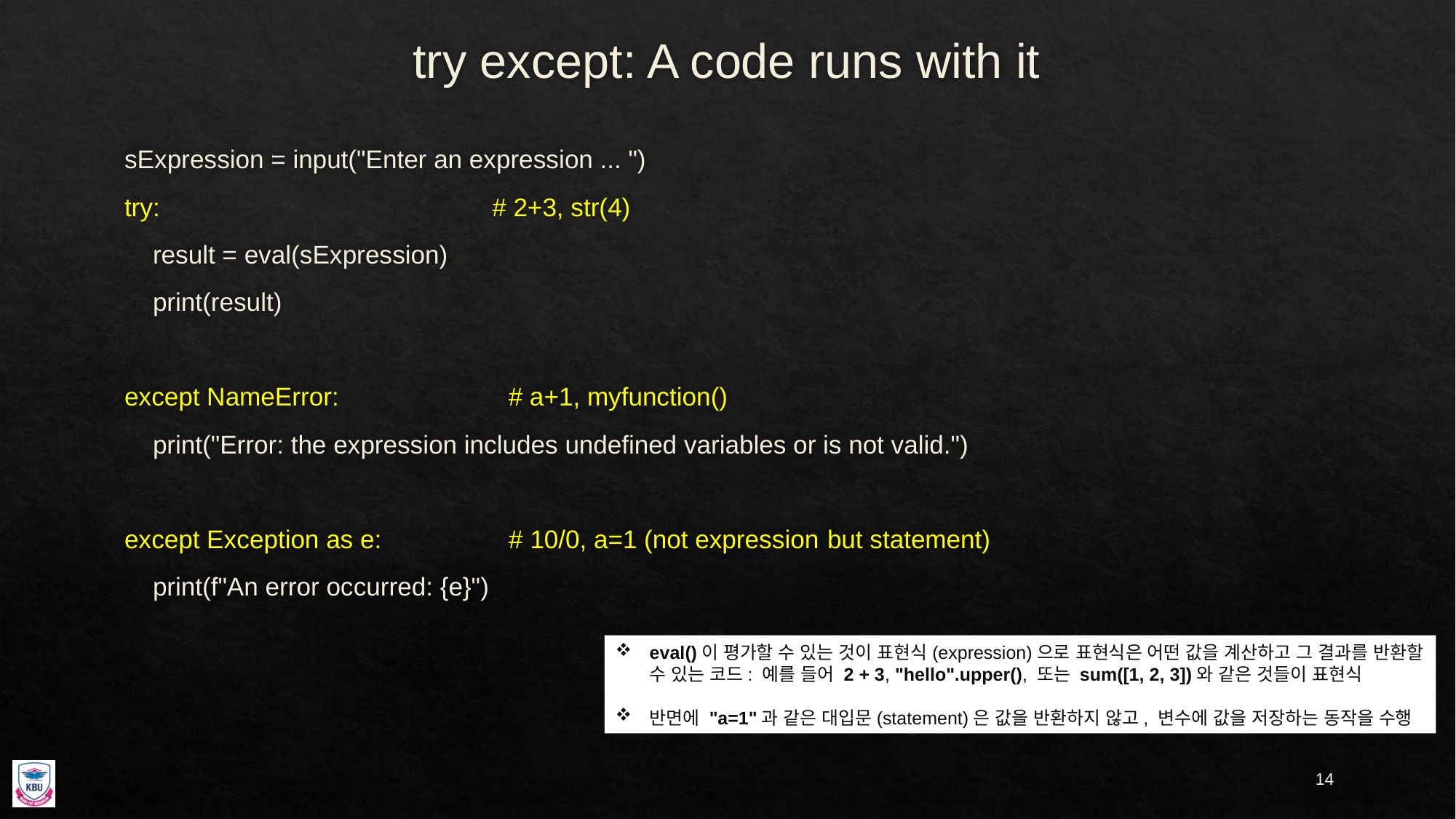

# try except: A code runs with it
sExpression = input("Enter an expression ... ")
try:                                               # 2+3, str(4)
    result = eval(sExpression)
    print(result)

except NameError:                        # a+1, myfunction()
    print("Error: the expression includes undefined variables or is not valid.")

except Exception as e:                  # 10/0, a=1 (not expression but statement)
    print(f"An error occurred: {e}")
eval()이 평가할 수 있는 것이 표현식(expression)으로 표현식은 어떤 값을 계산하고 그 결과를 반환할 수 있는 코드: 예를 들어 2 + 3, "hello".upper(), 또는 sum([1, 2, 3])와 같은 것들이 표현식

반면에 "a=1"과 같은 대입문(statement)은 값을 반환하지 않고, 변수에 값을 저장하는 동작을 수행
14